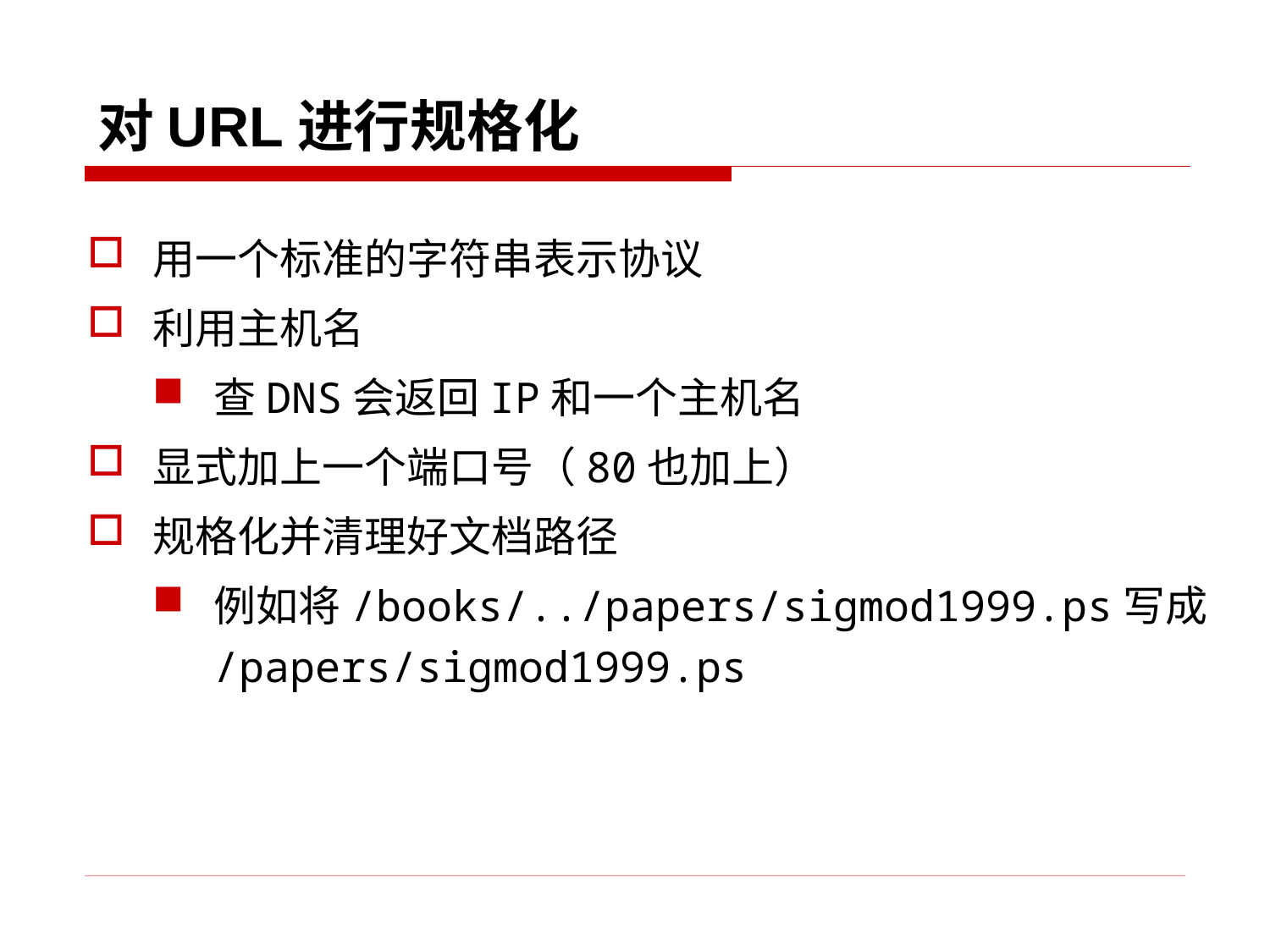

对URL进行规格化
用一个标准的字符串表示协议
利用主机名
查DNS会返回IP和一个主机名
显式加上一个端口号（80也加上）
规格化并清理好文档路径
例如将/books/../papers/sigmod1999.ps写成/papers/sigmod1999.ps
38